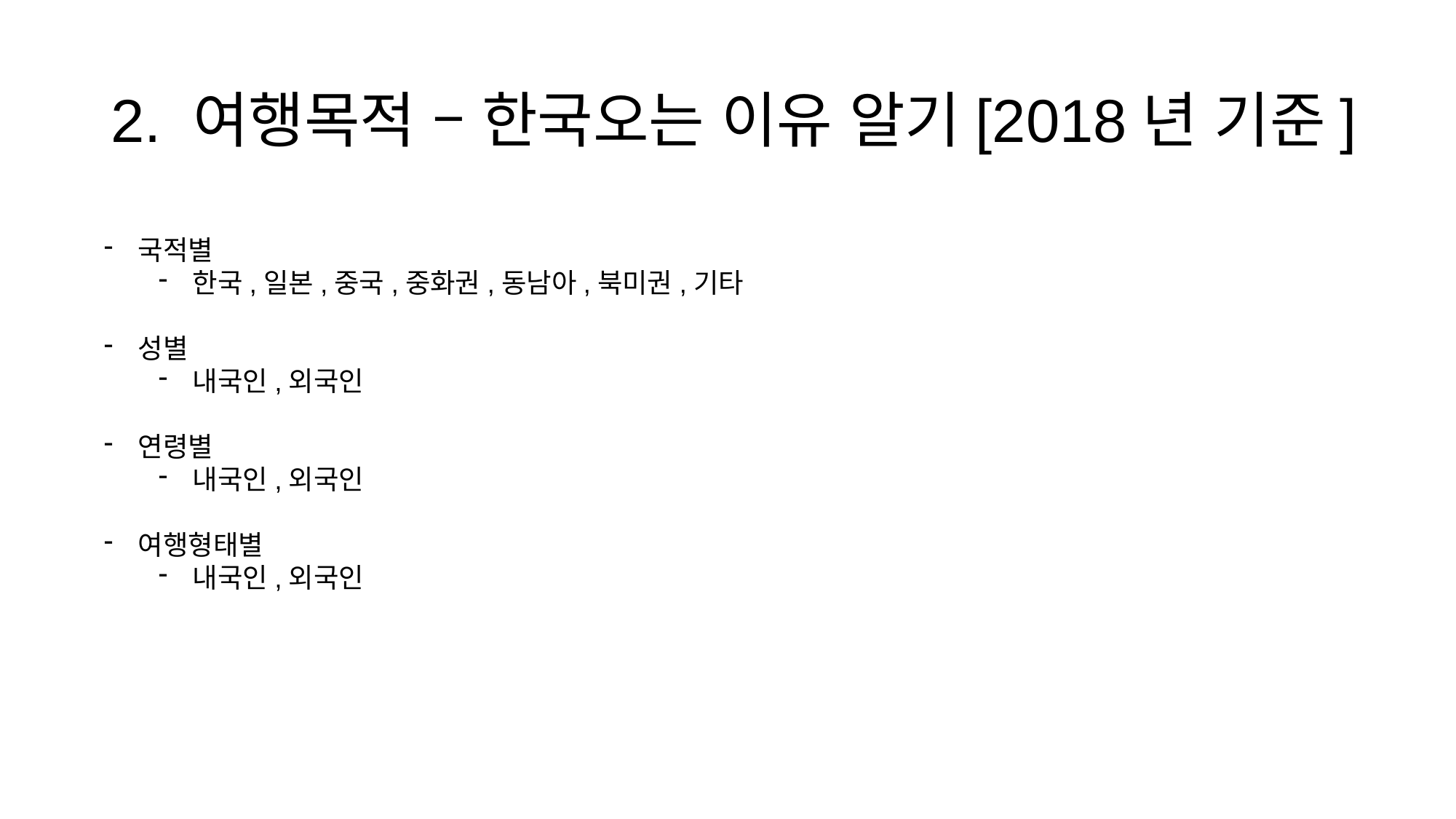

# 2. 여행목적 – 한국오는 이유 알기[2018년 기준]
국적별
한국,일본,중국,중화권,동남아,북미권,기타

성별
내국인,외국인

연령별
내국인,외국인

여행형태별
내국인,외국인